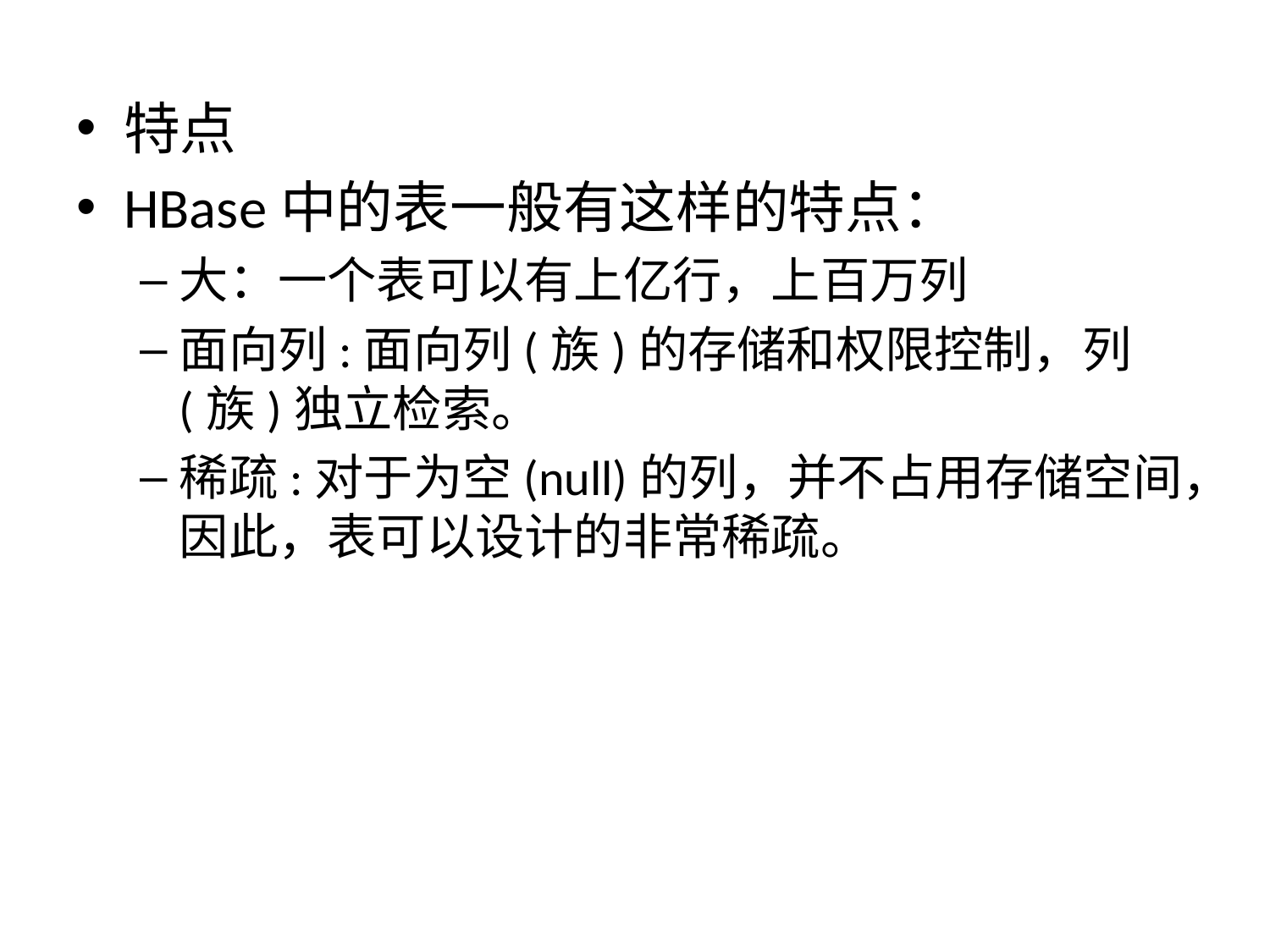

特点
HBase中的表一般有这样的特点：
大：一个表可以有上亿行，上百万列
面向列:面向列(族)的存储和权限控制，列(族)独立检索。
稀疏:对于为空(null)的列，并不占用存储空间，因此，表可以设计的非常稀疏。